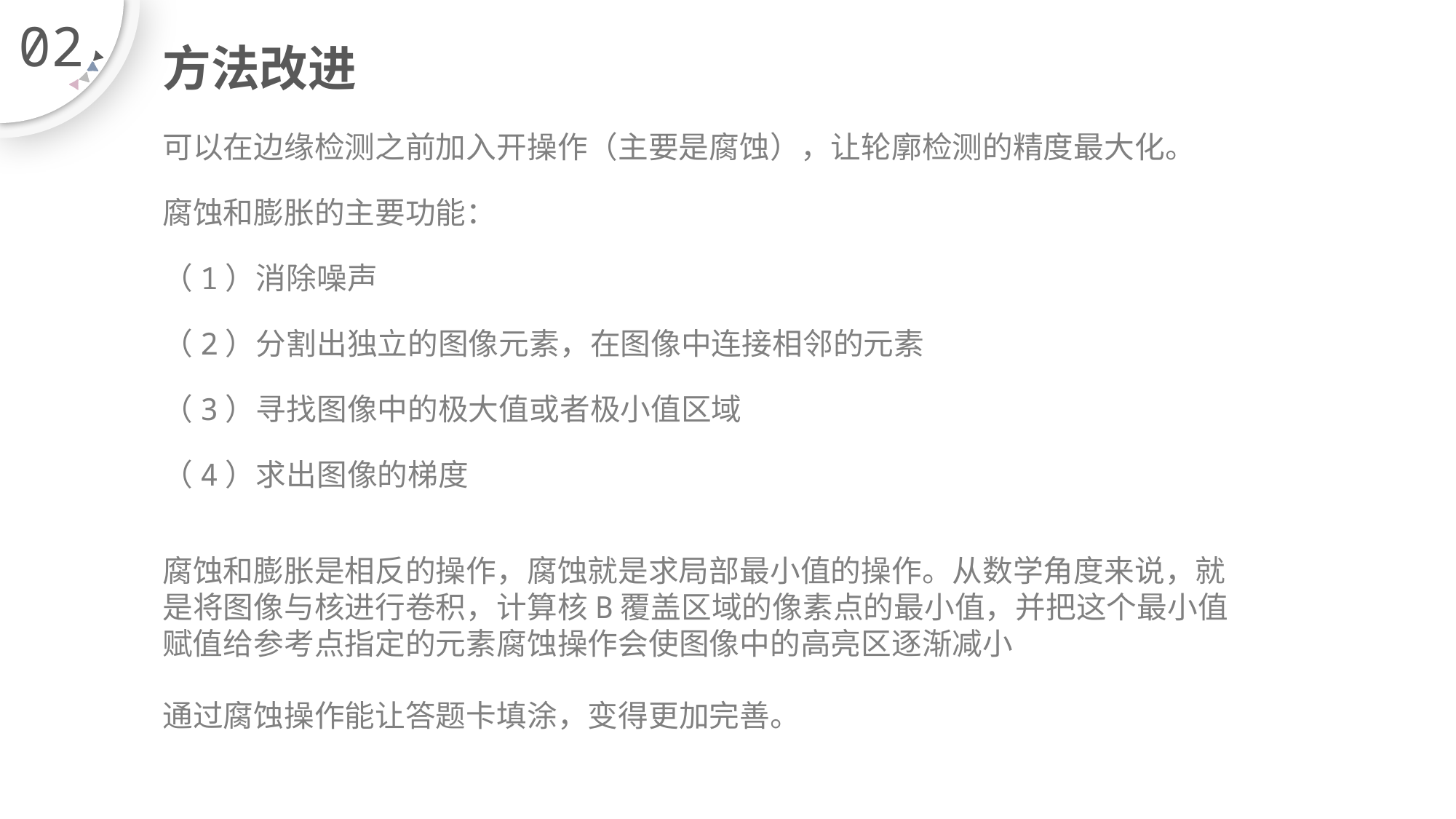

02

方法改进
可以在边缘检测之前加入开操作（主要是腐蚀），让轮廓检测的精度最大化。

腐蚀和膨胀的主要功能：

（1）消除噪声

（2）分割出独立的图像元素，在图像中连接相邻的元素

（3）寻找图像中的极大值或者极小值区域

（4）求出图像的梯度
腐蚀和膨胀是相反的操作，腐蚀就是求局部最小值的操作。从数学角度来说，就是将图像与核进行卷积，计算核B覆盖区域的像素点的最小值，并把这个最小值赋值给参考点指定的元素腐蚀操作会使图像中的高亮区逐渐减小
通过腐蚀操作能让答题卡填涂，变得更加完善。